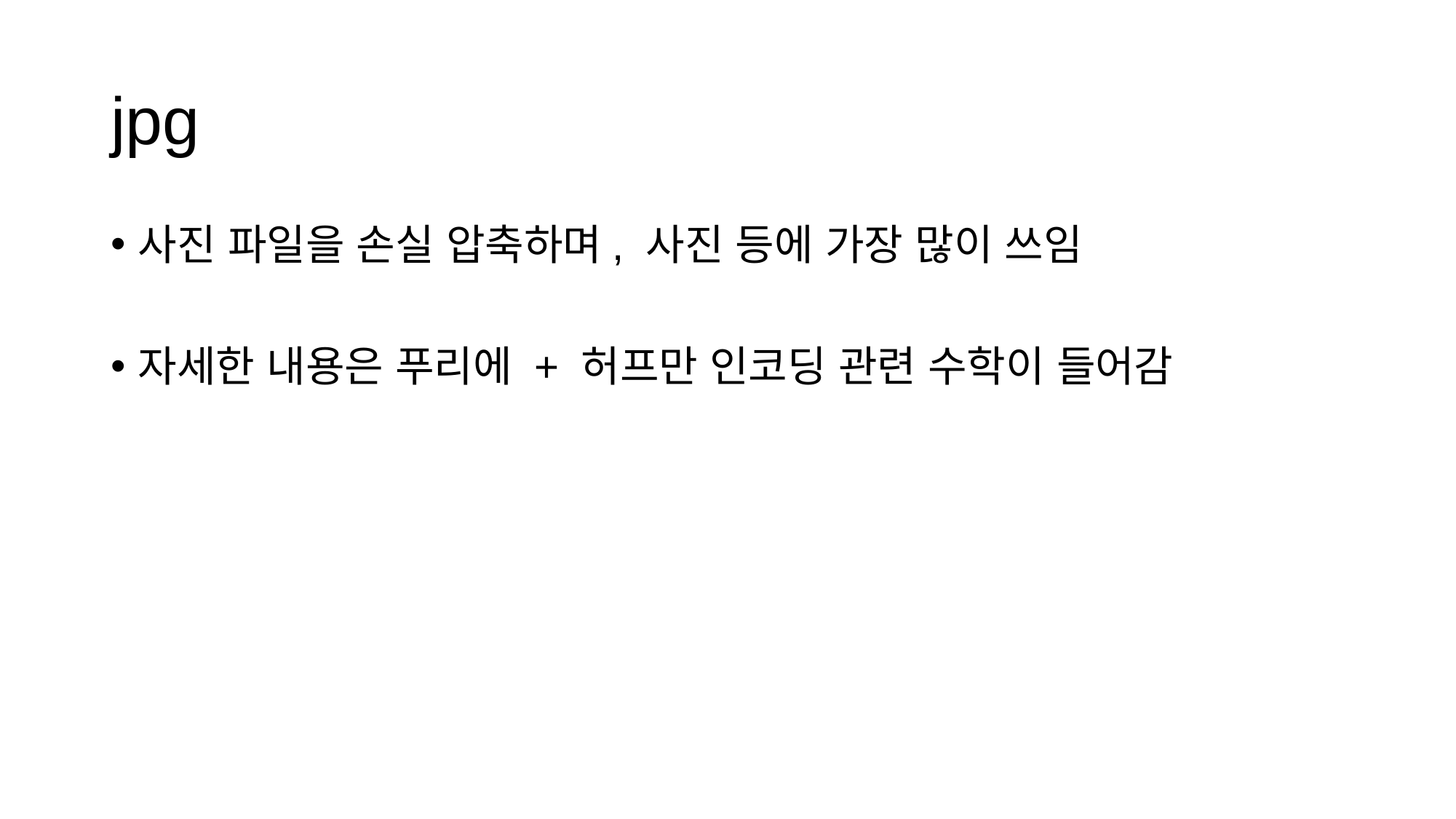

# jpg
사진 파일을 손실 압축하며, 사진 등에 가장 많이 쓰임

자세한 내용은 푸리에 + 허프만 인코딩 관련 수학이 들어감